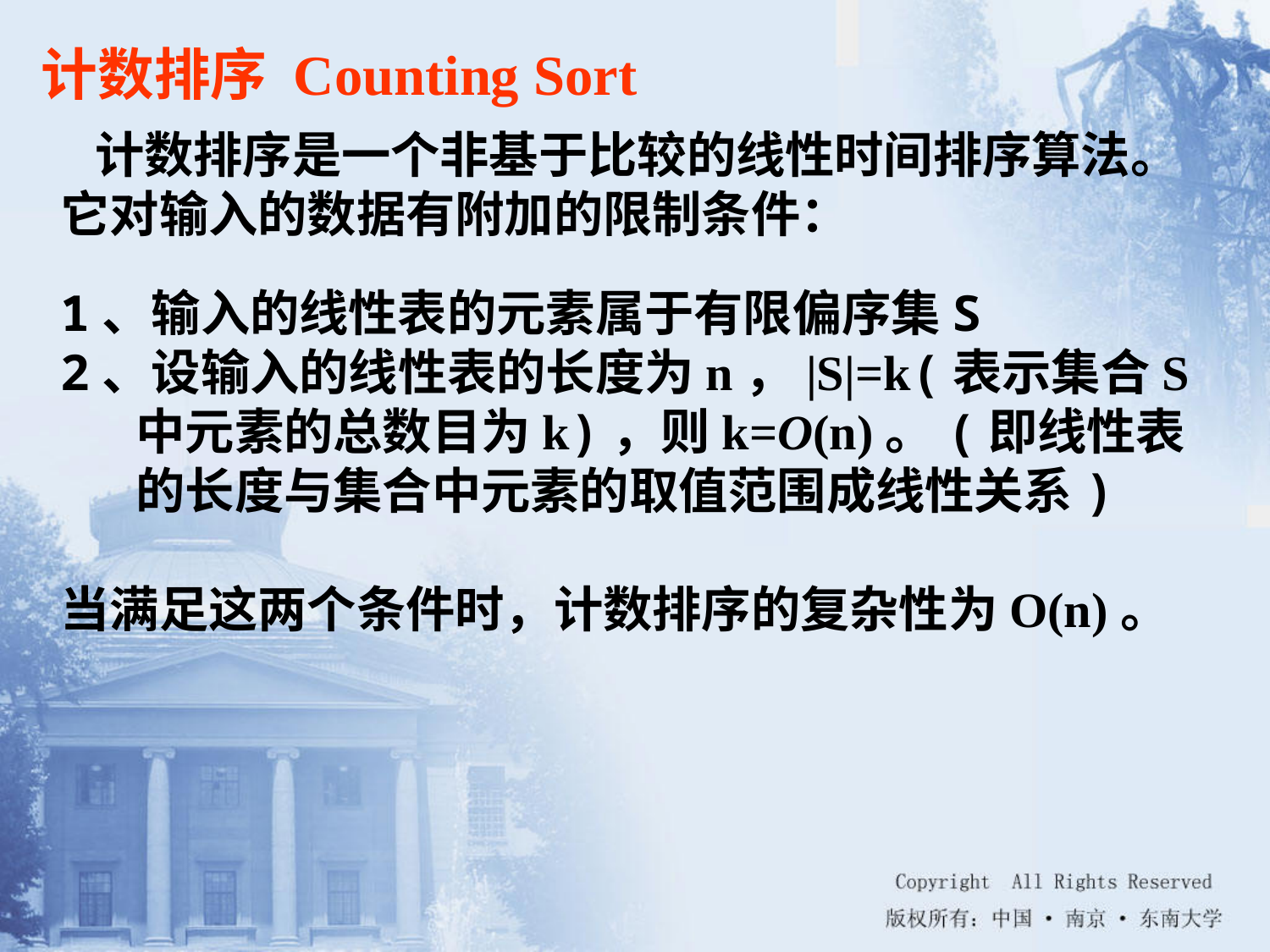

计数排序 Counting Sort
  计数排序是一个非基于比较的线性时间排序算法。它对输入的数据有附加的限制条件：
1、输入的线性表的元素属于有限偏序集S
2、设输入的线性表的长度为n，|S|=k(表示集合S中元素的总数目为k)，则k=O(n)。(即线性表的长度与集合中元素的取值范围成线性关系)

当满足这两个条件时，计数排序的复杂性为O(n)。